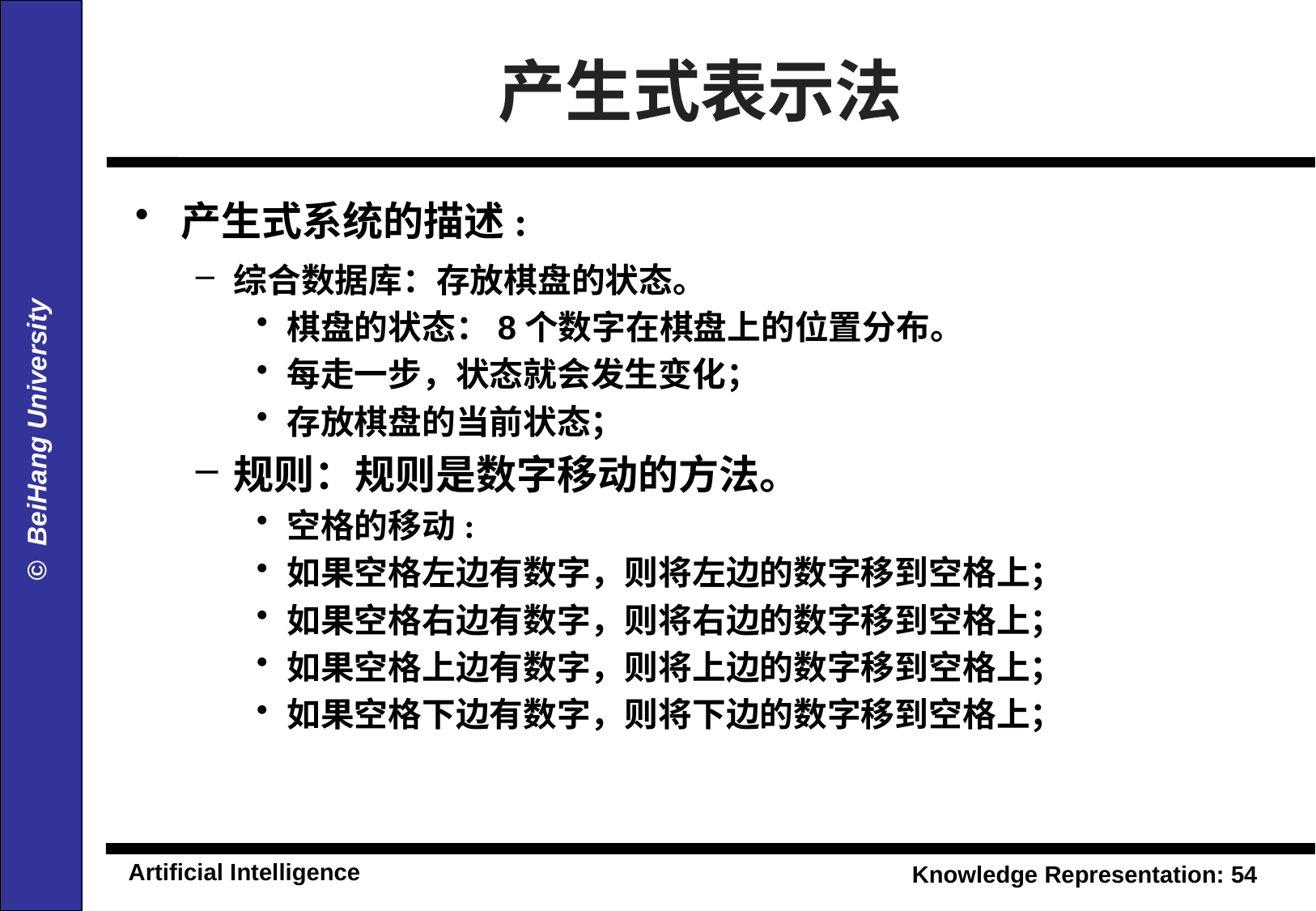

产生式表示法
产生式系统的描述:
综合数据库：存放棋盘的状态。
棋盘的状态：8个数字在棋盘上的位置分布。
每走一步，状态就会发生变化；
存放棋盘的当前状态；
规则：规则是数字移动的方法。
空格的移动:
如果空格左边有数字，则将左边的数字移到空格上；
如果空格右边有数字，则将右边的数字移到空格上；
如果空格上边有数字，则将上边的数字移到空格上；
如果空格下边有数字，则将下边的数字移到空格上；